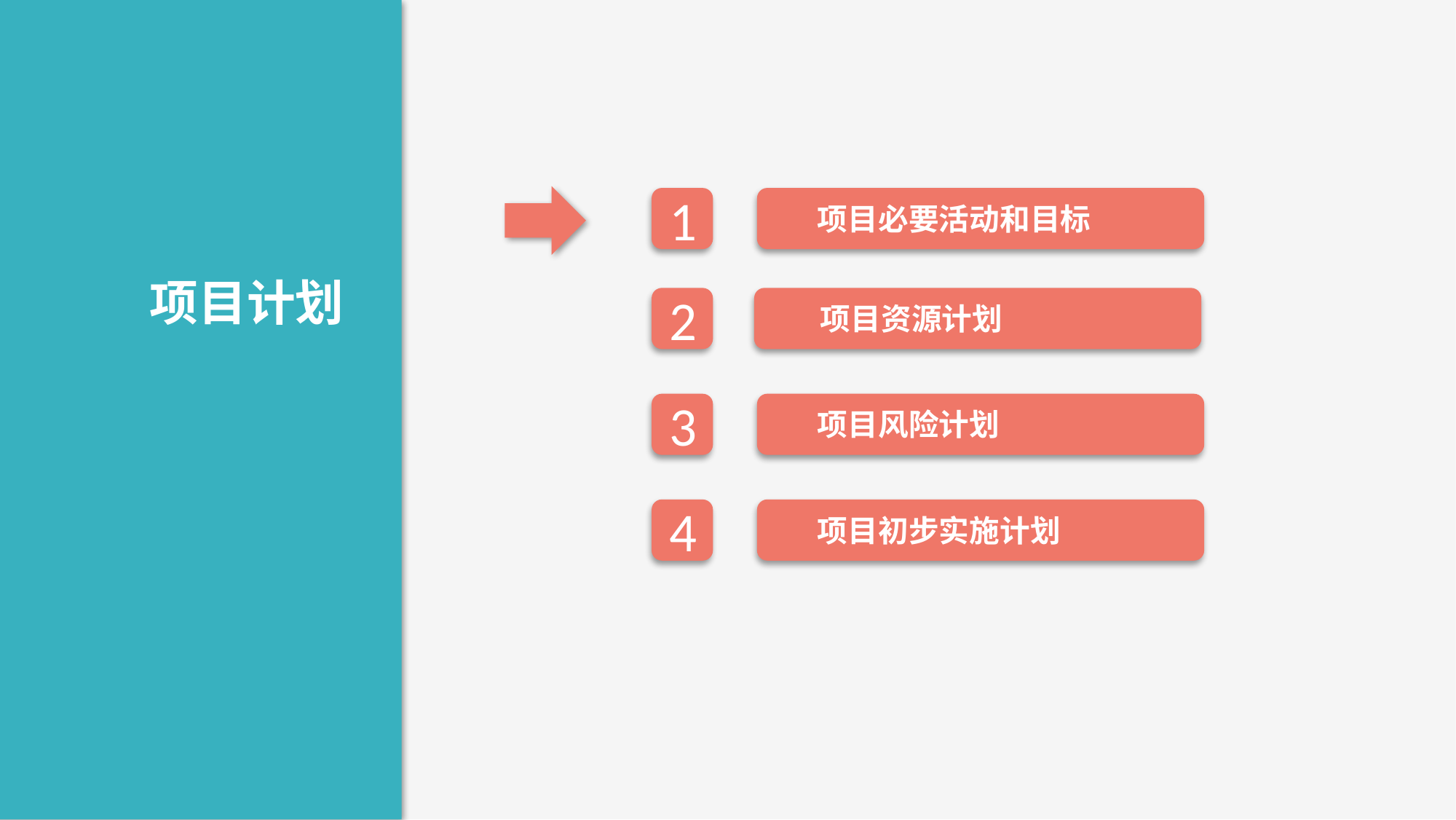

1

项目必要活动和目标
项目计划
2

项目资源计划
3

项目风险计划
4

项目初步实施计划